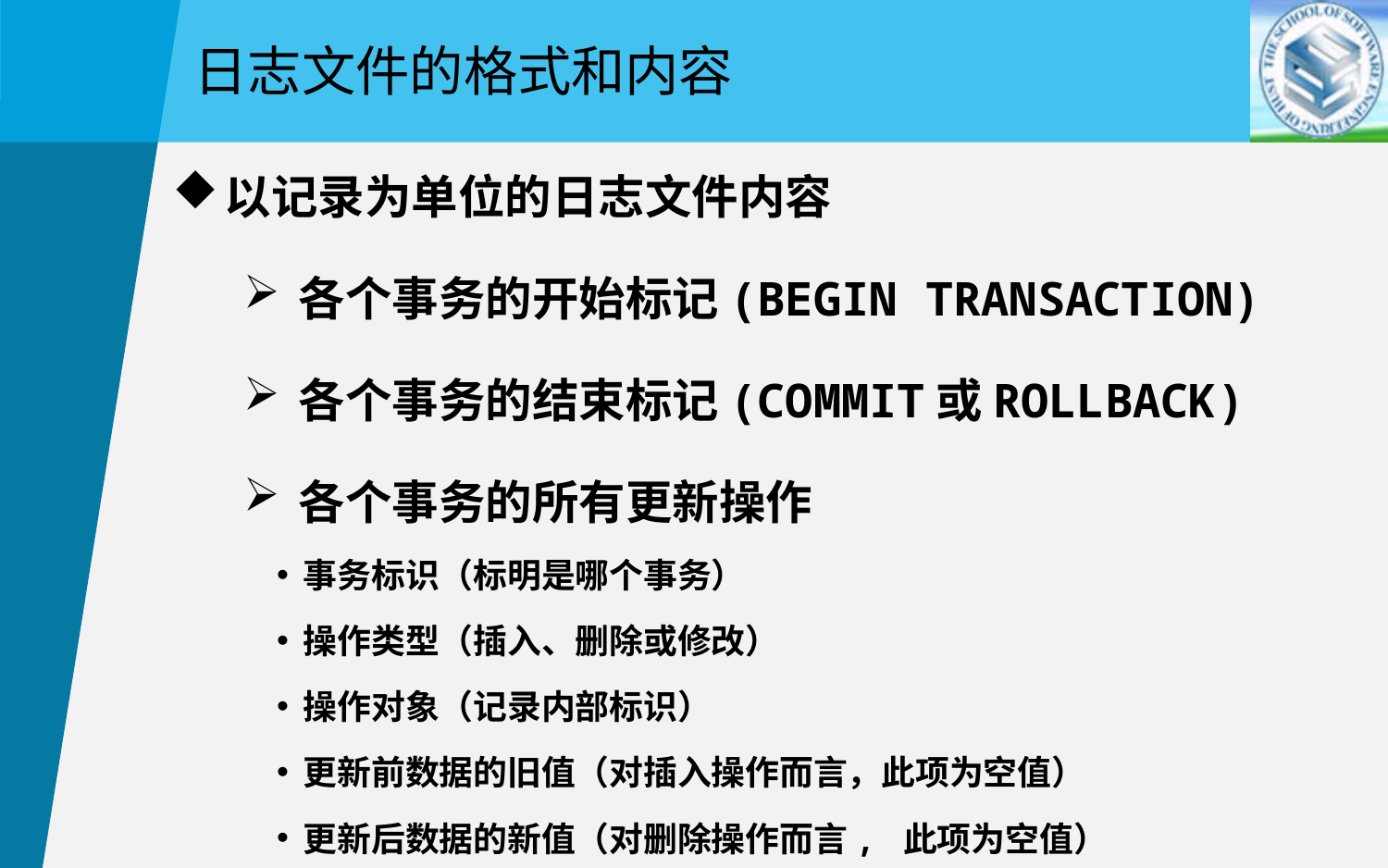

日志文件的格式和内容
以记录为单位的日志文件内容
 各个事务的开始标记(BEGIN TRANSACTION)
 各个事务的结束标记(COMMIT或ROLLBACK)
 各个事务的所有更新操作
事务标识（标明是哪个事务）
操作类型（插入、删除或修改）
操作对象（记录内部标识）
更新前数据的旧值（对插入操作而言，此项为空值）
更新后数据的新值（对删除操作而言, 此项为空值）